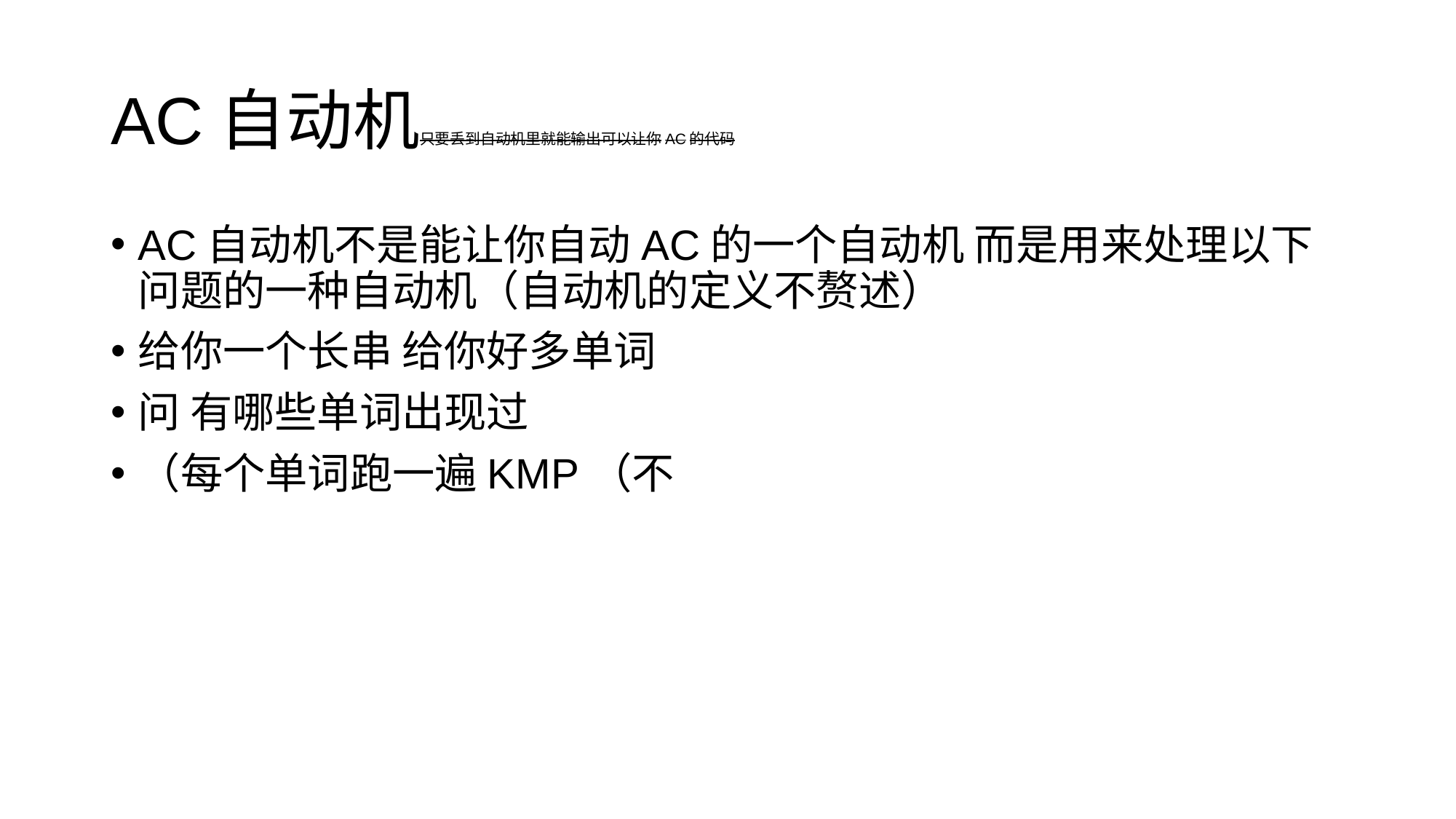

# AC自动机只要丢到自动机里就能输出可以让你AC的代码
AC自动机不是能让你自动AC的一个自动机 而是用来处理以下问题的一种自动机（自动机的定义不赘述）
给你一个长串 给你好多单词
问 有哪些单词出现过
（每个单词跑一遍KMP（不